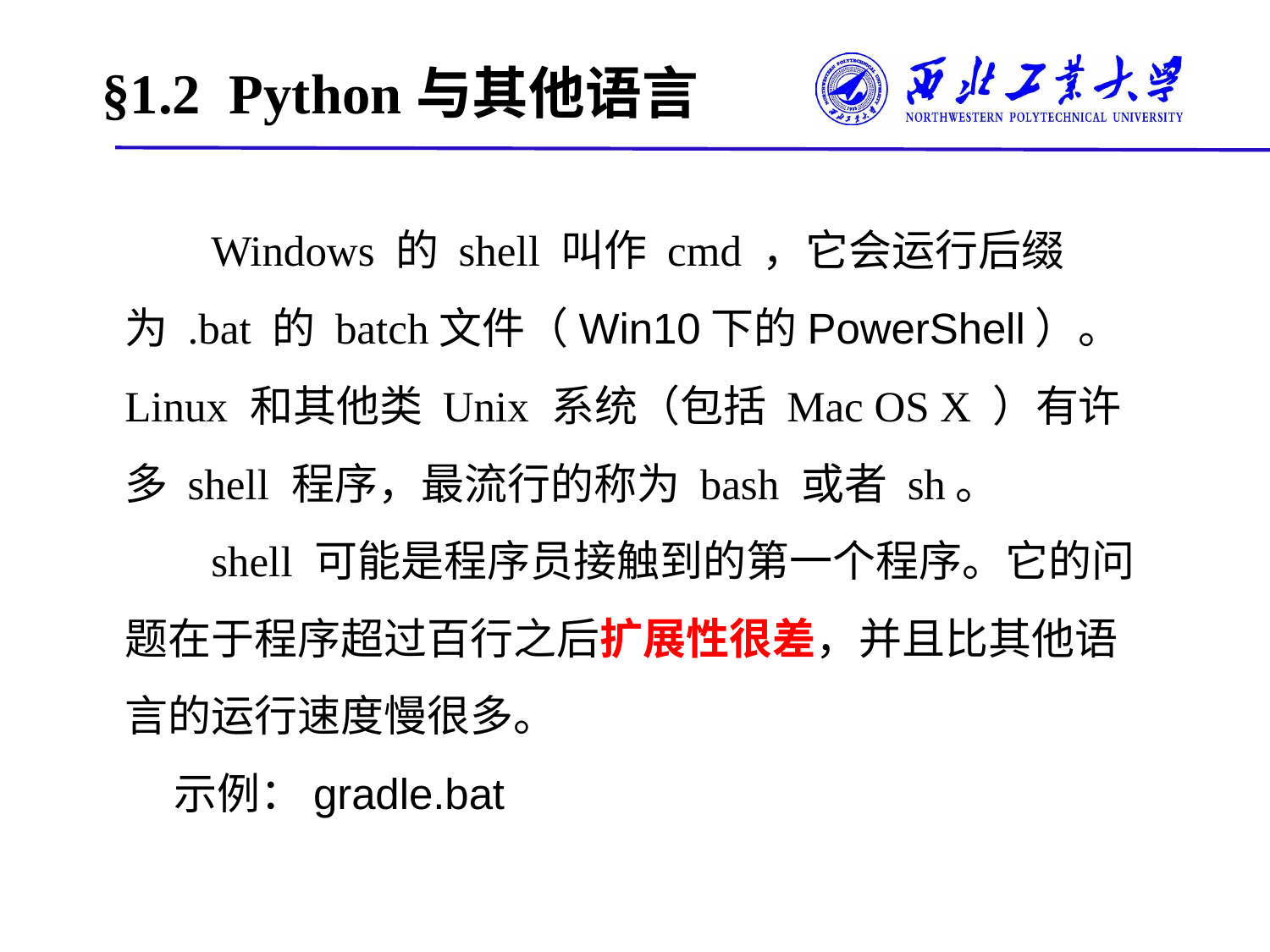

# §1.2  Python与其他语言
        Windows 的 shell 叫作 cmd ，它会运行后缀为 .bat 的 batch文件（Win10下的PowerShell）。Linux 和其他类 Unix 系统（包括 Mac OS X ）有许多 shell 程序，最流行的称为 bash 或者 sh。
        shell 可能是程序员接触到的第一个程序。它的问题在于程序超过百行之后扩展性很差，并且比其他语言的运行速度慢很多。
    示例：gradle.bat